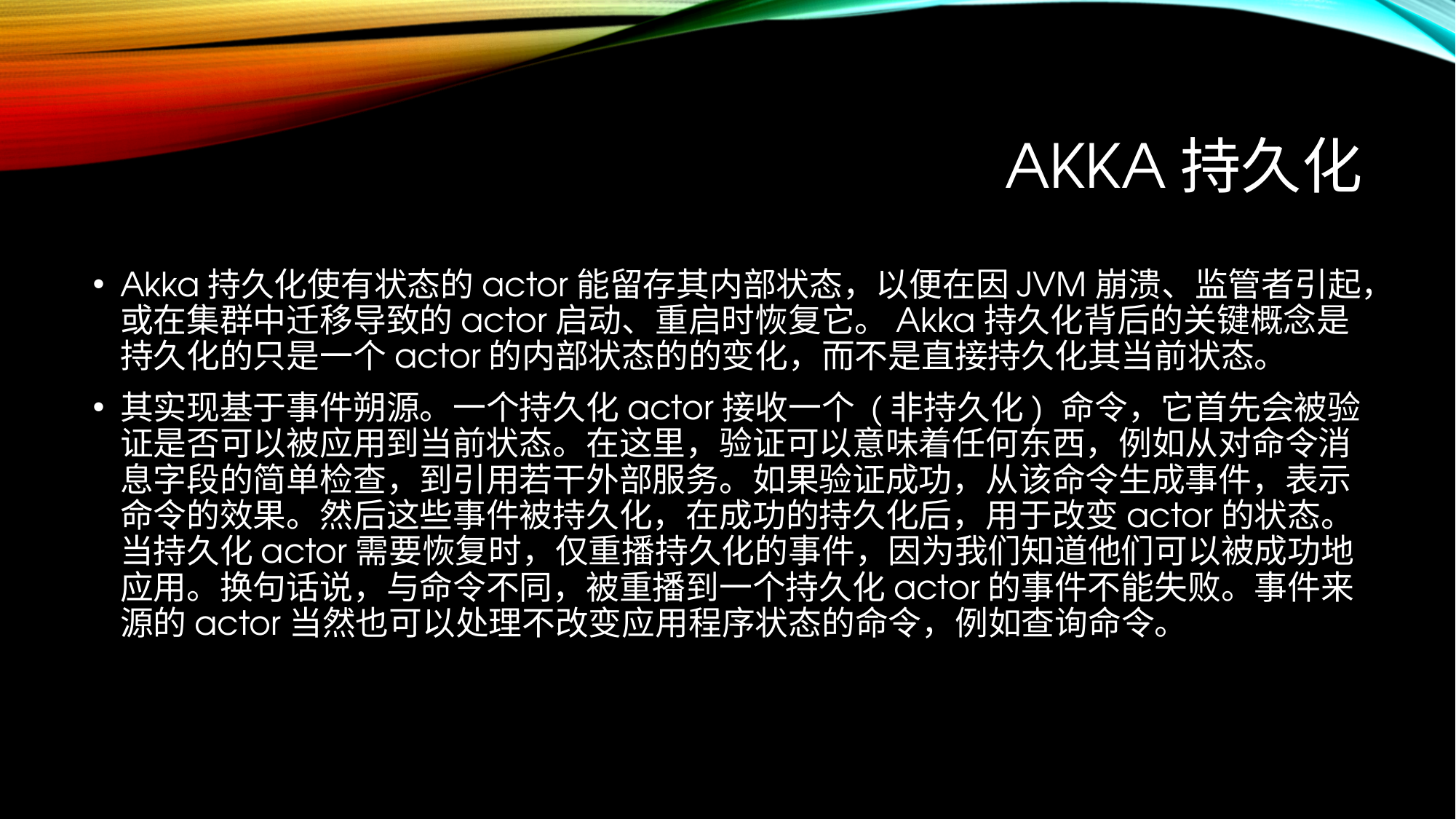

# Akka持久化
Akka持久化使有状态的actor能留存其内部状态，以便在因JVM崩溃、监管者引起，或在集群中迁移导致的actor启动、重启时恢复它。Akka持久化背后的关键概念是持久化的只是一个actor的内部状态的的变化，而不是直接持久化其当前状态。
其实现基于事件朔源。一个持久化actor接收一个 (非持久化) 命令，它首先会被验证是否可以被应用到当前状态。在这里，验证可以意味着任何东西，例如从对命令消息字段的简单检查，到引用若干外部服务。如果验证成功，从该命令生成事件，表示命令的效果。然后这些事件被持久化，在成功的持久化后，用于改变actor的状态。当持久化actor需要恢复时，仅重播持久化的事件，因为我们知道他们可以被成功地应用。换句话说，与命令不同，被重播到一个持久化actor的事件不能失败。事件来源的actor当然也可以处理不改变应用程序状态的命令，例如查询命令。